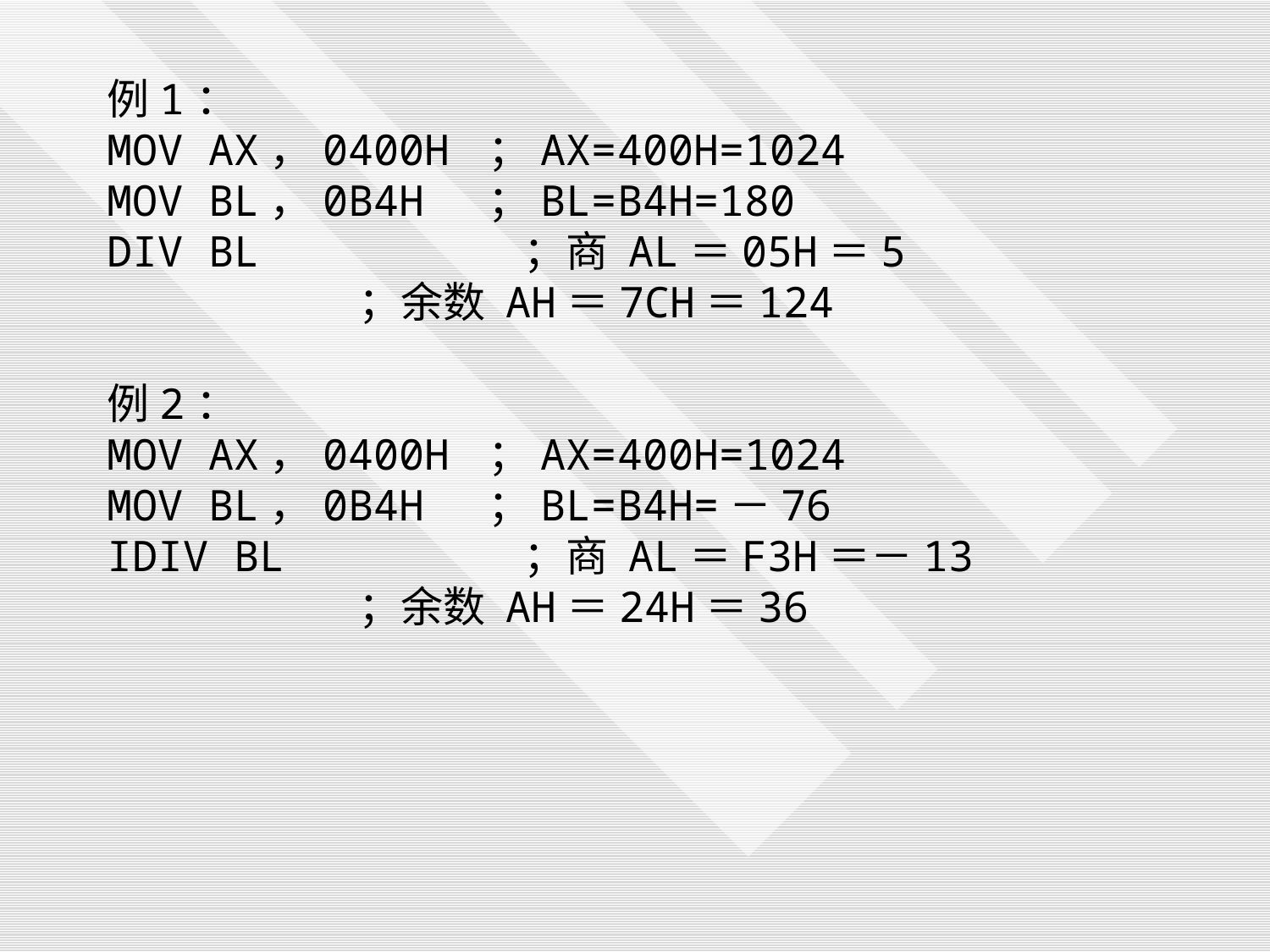

例1：
MOV AX，0400H	；AX=400H=1024
MOV BL，0B4H	；BL=B4H=180
DIV BL	      ；商 AL＝05H＝5
	            ；余数 AH＝7CH＝124

例2：
MOV AX，0400H	；AX=400H=1024
MOV BL，0B4H	；BL=B4H=－76
IDIV BL	      ；商 AL＝F3H＝－13
	            ；余数 AH＝24H＝36